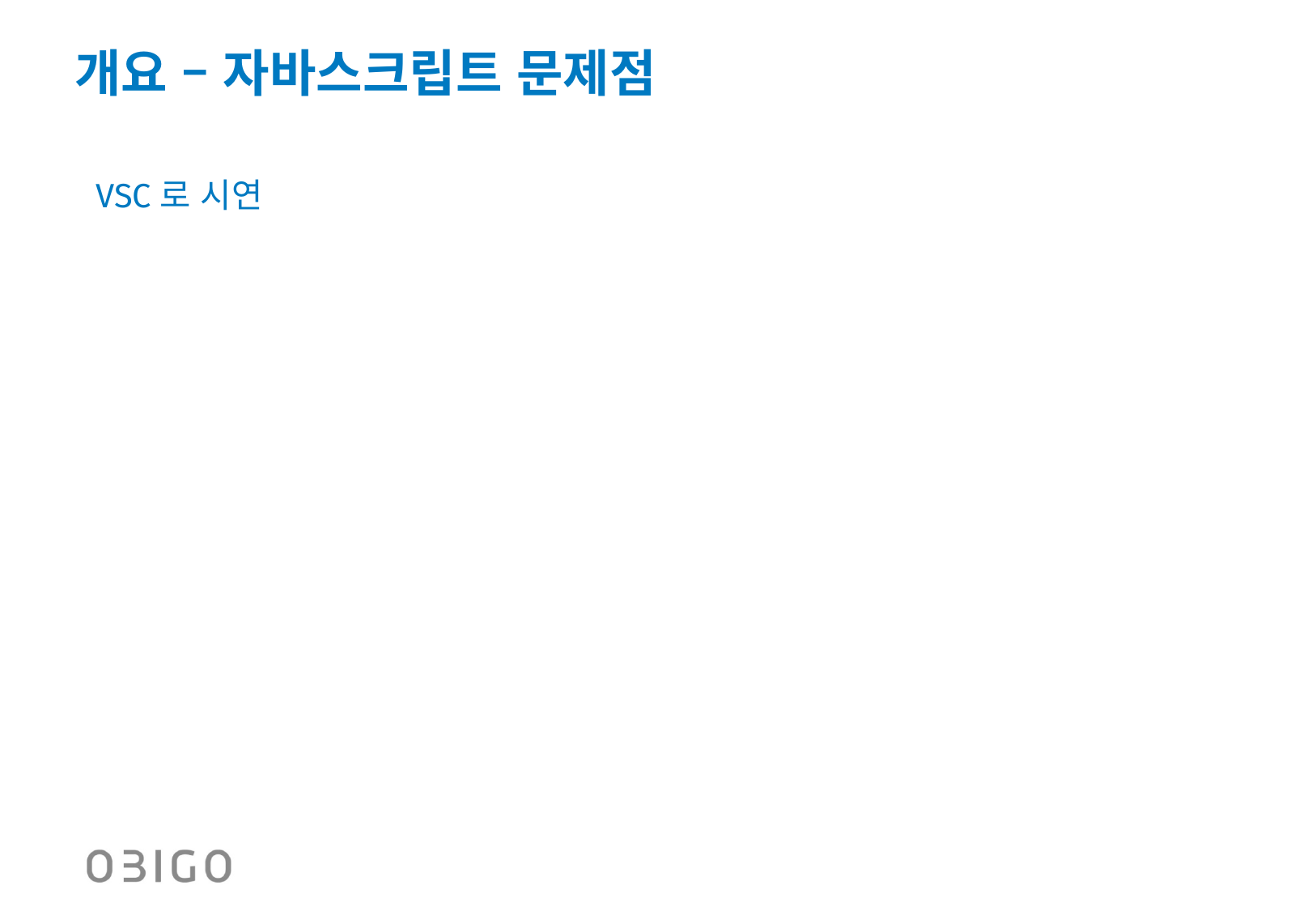

# 개요 – 자바스크립트 문제점
VSC로 시연